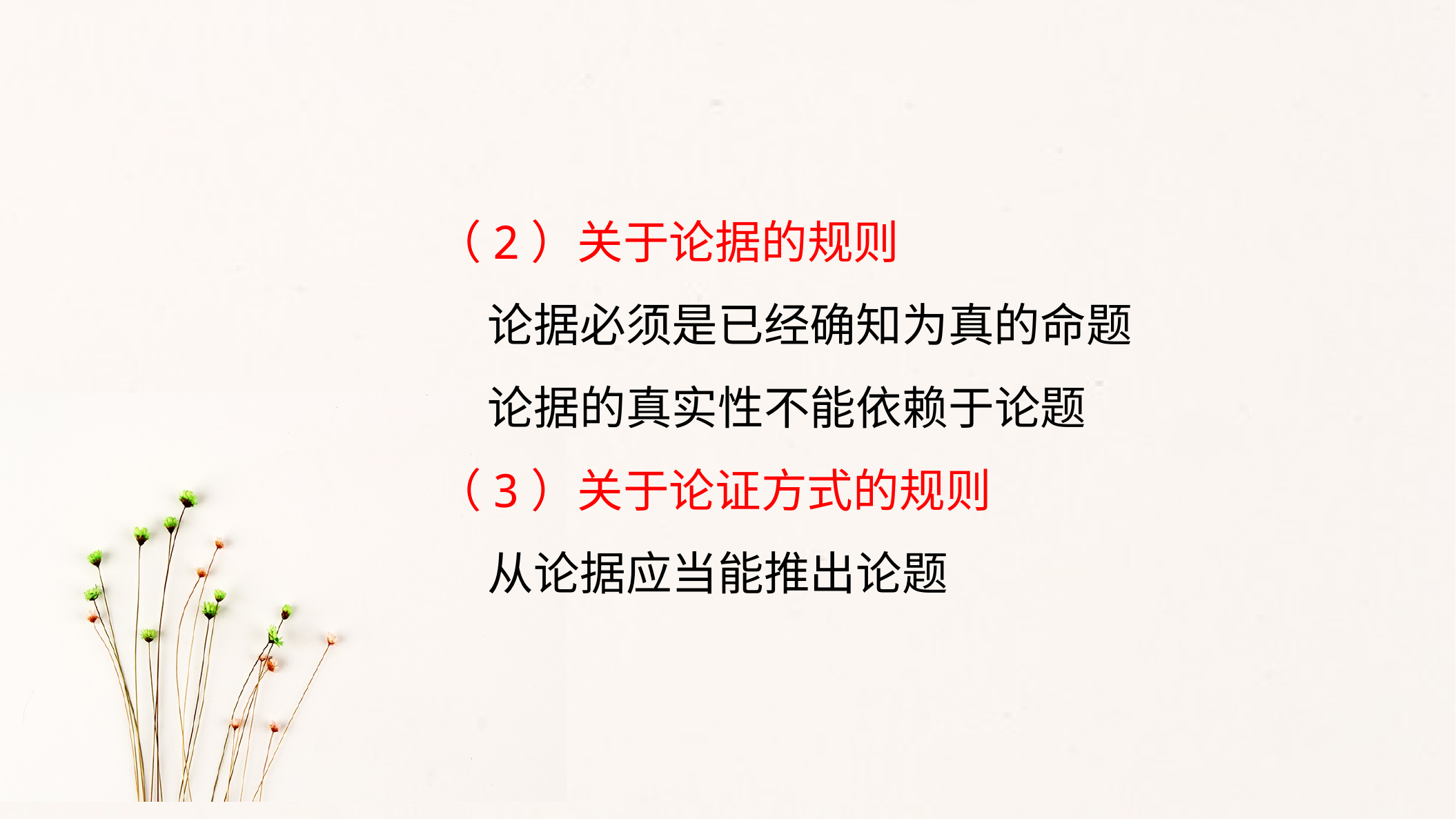

（2）关于论据的规则
    论据必须是已经确知为真的命题
    论据的真实性不能依赖于论题
（3）关于论证方式的规则
    从论据应当能推出论题